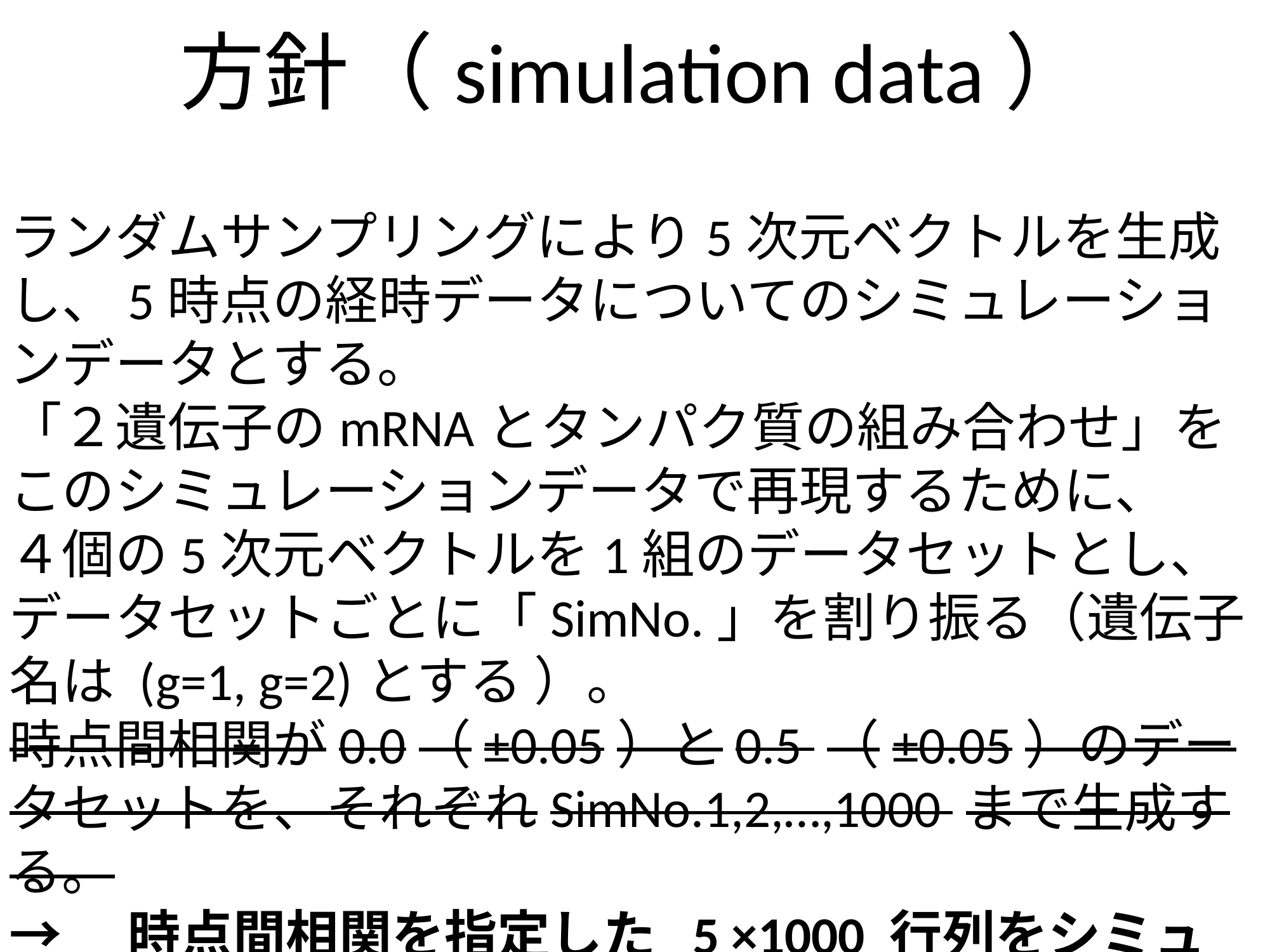

# 方針（simulation data）
ランダムサンプリングにより5次元ベクトルを生成し、5時点の経時データについてのシミュレーションデータとする。
「２遺伝子のmRNAとタンパク質の組み合わせ」をこのシミュレーションデータで再現するために、
４個の5次元ベクトルを1組のデータセットとし、データセットごとに「SimNo.」を割り振る（遺伝子名は (g=1, g=2)とする ）。
時点間相関が0.0（±0.05）と0.5 （±0.05）のデータセットを、それぞれSimNo.1,2,…,1000 まで生成する。
→　時点間相関を指定した  5 ×1000 行列をシミュレーションデータとする。